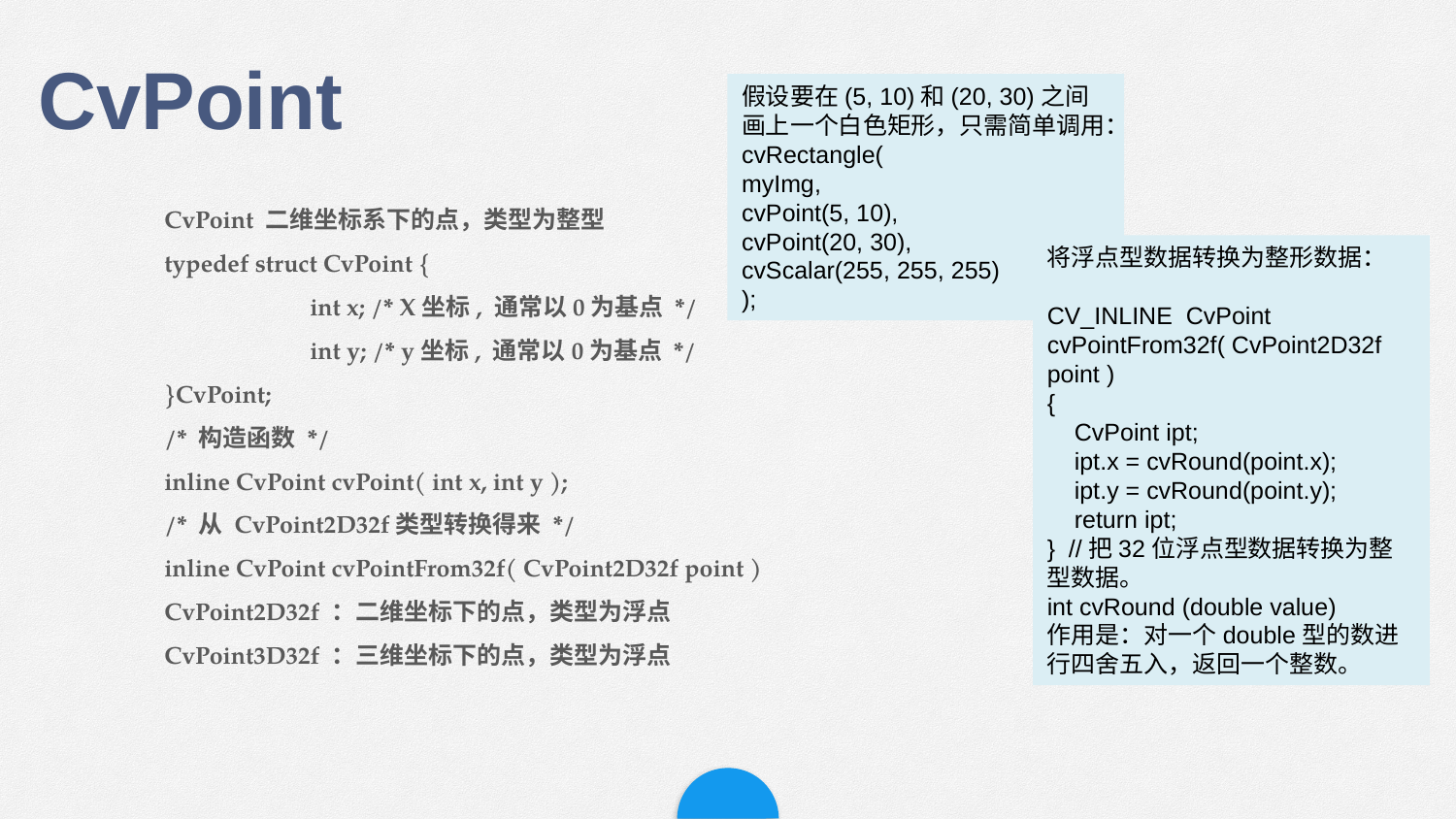

CvPoint
假设要在(5, 10)和(20, 30)之间画上一个白色矩形，只需简单调用：
cvRectangle(
myImg,
cvPoint(5, 10),
cvPoint(20, 30),
cvScalar(255, 255, 255)
);
CvPoint 二维坐标系下的点，类型为整型
typedef struct CvPoint {
	int x; /* X坐标, 通常以0为基点 */
	int y; /* y坐标, 通常以0为基点 */
}CvPoint;
/* 构造函数 */
inline CvPoint cvPoint( int x, int y );
/* 从 CvPoint2D32f类型转换得来 */
inline CvPoint cvPointFrom32f( CvPoint2D32f point )
CvPoint2D32f ：二维坐标下的点，类型为浮点
CvPoint3D32f ：三维坐标下的点，类型为浮点
将浮点型数据转换为整形数据：

CV_INLINE  CvPoint  cvPointFrom32f( CvPoint2D32f point )
{
    CvPoint ipt;
    ipt.x = cvRound(point.x);
    ipt.y = cvRound(point.y);
    return ipt;
}  //把32位浮点型数据转换为整型数据。
int cvRound (double value)
作用是：对一个double型的数进行四舍五入，返回一个整数。
2